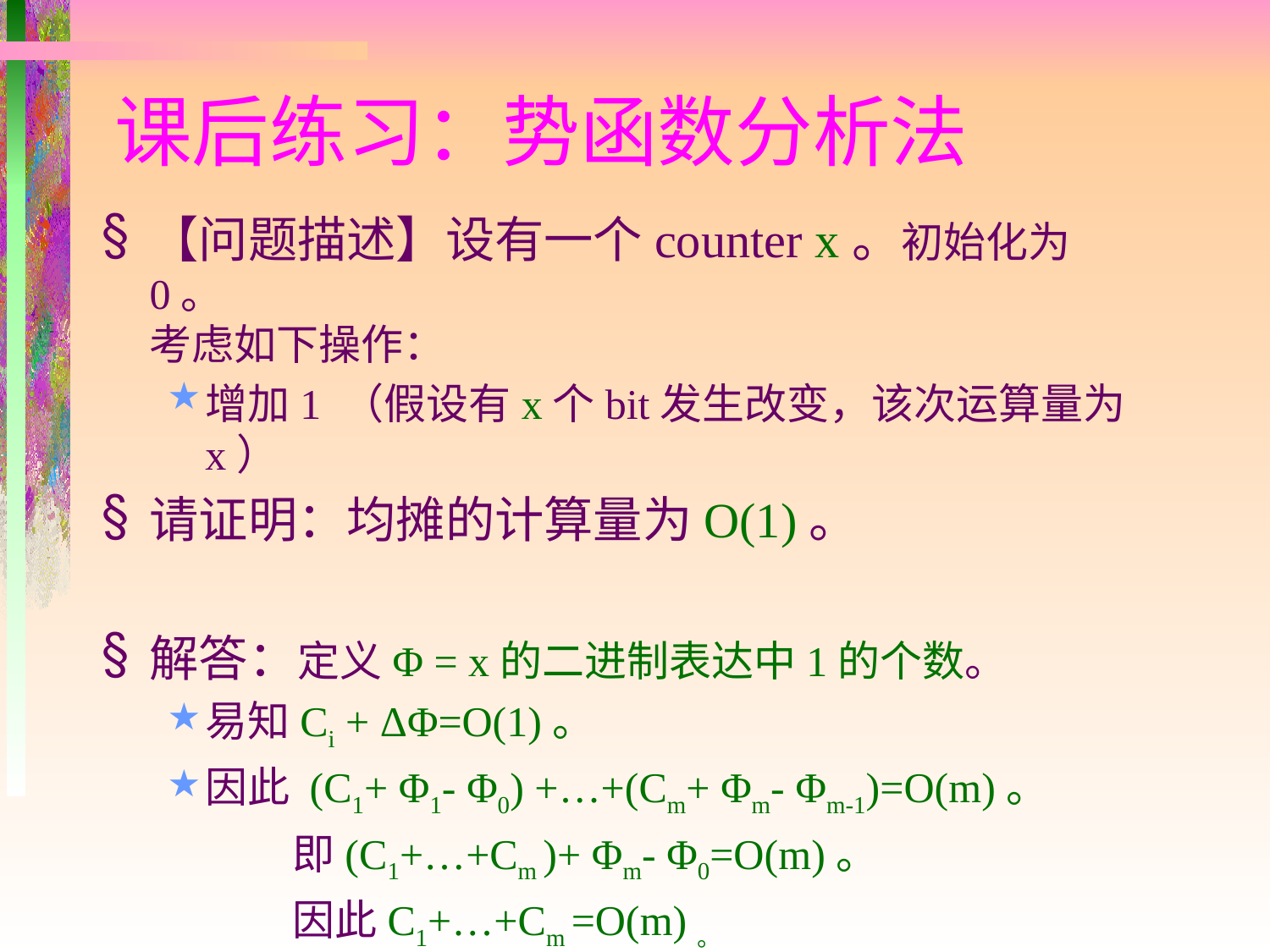

# 课后练习：势函数分析法
【问题描述】设有一个counter x。初始化为0。
考虑如下操作：
增加1 （假设有x个bit发生改变，该次运算量为x）
请证明：均摊的计算量为O(1)。

解答：定义Φ = x的二进制表达中1的个数。
易知Ci + ΔΦ=O(1)。
因此 (C1+ Φ1- Φ0) +…+(Cm+ Φm- Φm-1)=O(m)。
	即(C1+…+Cm )+ Φm- Φ0=O(m)。
	因此C1+…+Cm =O(m)。